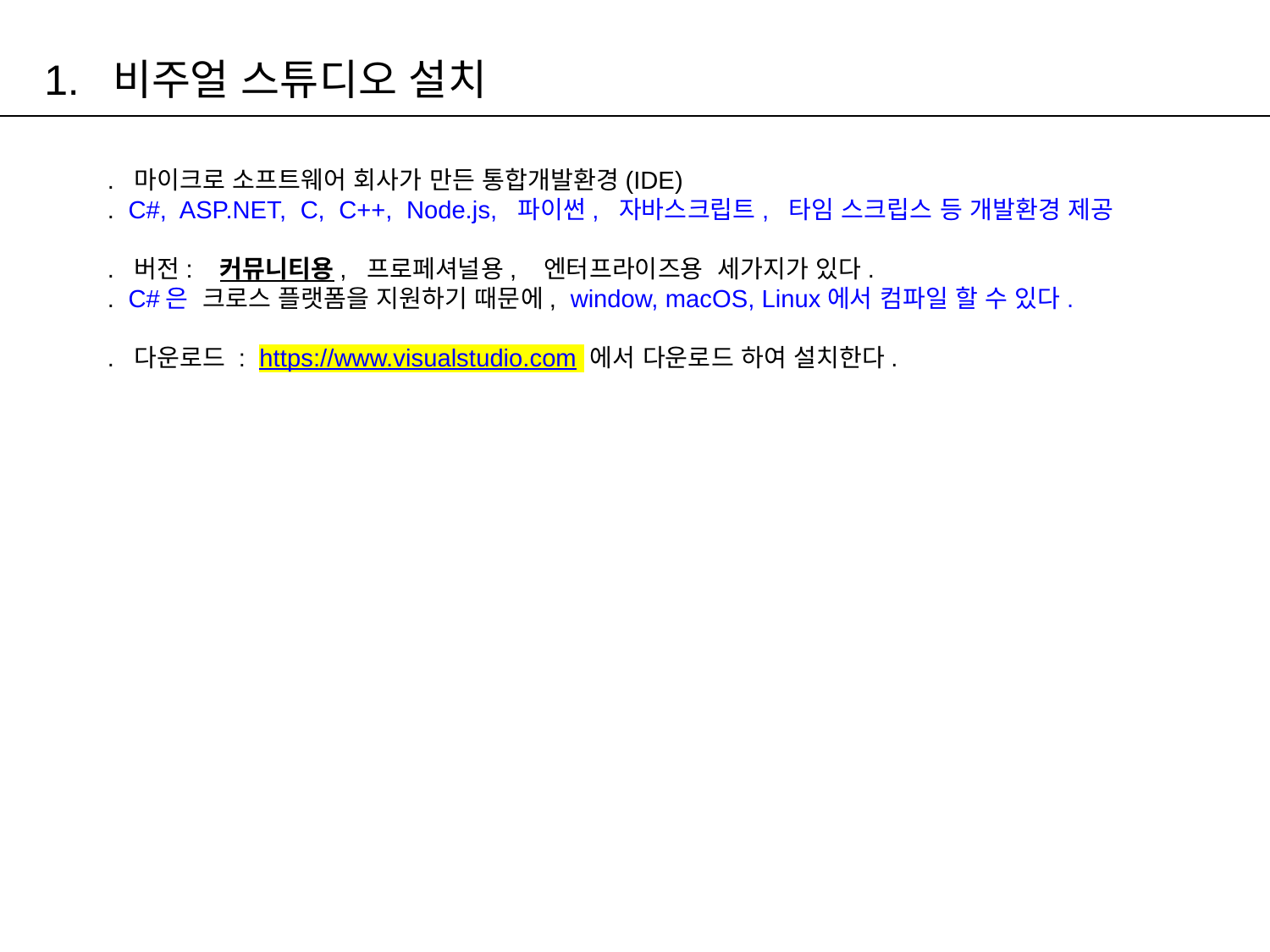

1.  비주얼 스튜디오 설치
.  마이크로 소프트웨어 회사가 만든 통합개발환경(IDE)
.  C#,  ASP.NET,  C,  C++,  Node.js,  파이썬,  자바스크립트,  타임 스크립스 등 개발환경 제공

.  버전:   커뮤니티용,  프로페셔널용,   엔터프라이즈용  세가지가 있다.
.  C#은  크로스 플랫폼을 지원하기 때문에,  window, macOS, Linux에서 컴파일 할 수 있다.

.  다운로드 :  https://www.visualstudio.com 에서 다운로드 하여 설치한다.